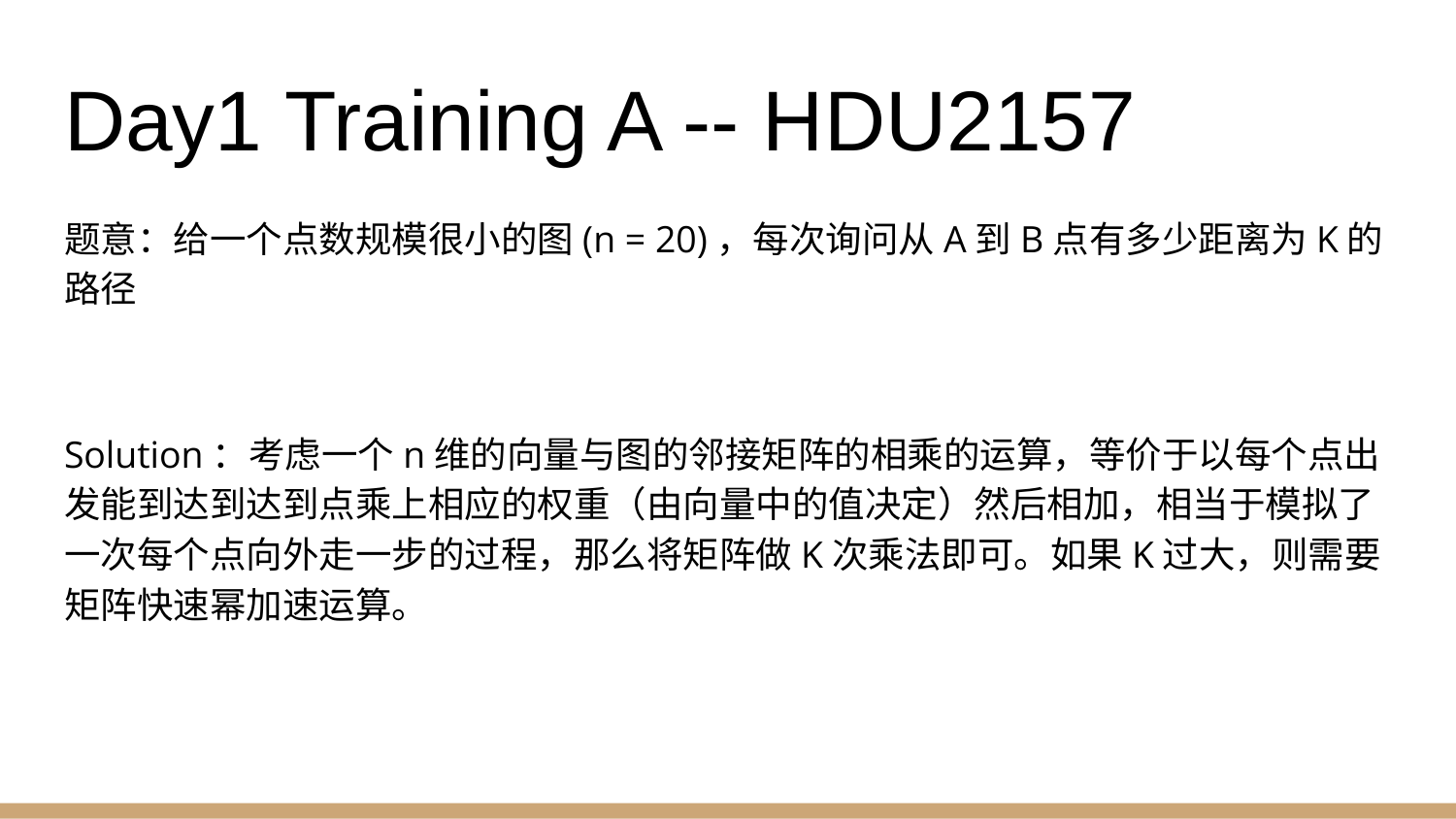

# Day1 Training A -- HDU2157
题意：给一个点数规模很小的图(n = 20)，每次询问从A到B点有多少距离为K的路径

Solution：考虑一个n维的向量与图的邻接矩阵的相乘的运算，等价于以每个点出发能到达到达到点乘上相应的权重（由向量中的值决定）然后相加，相当于模拟了一次每个点向外走一步的过程，那么将矩阵做K次乘法即可。如果K过大，则需要矩阵快速幂加速运算。